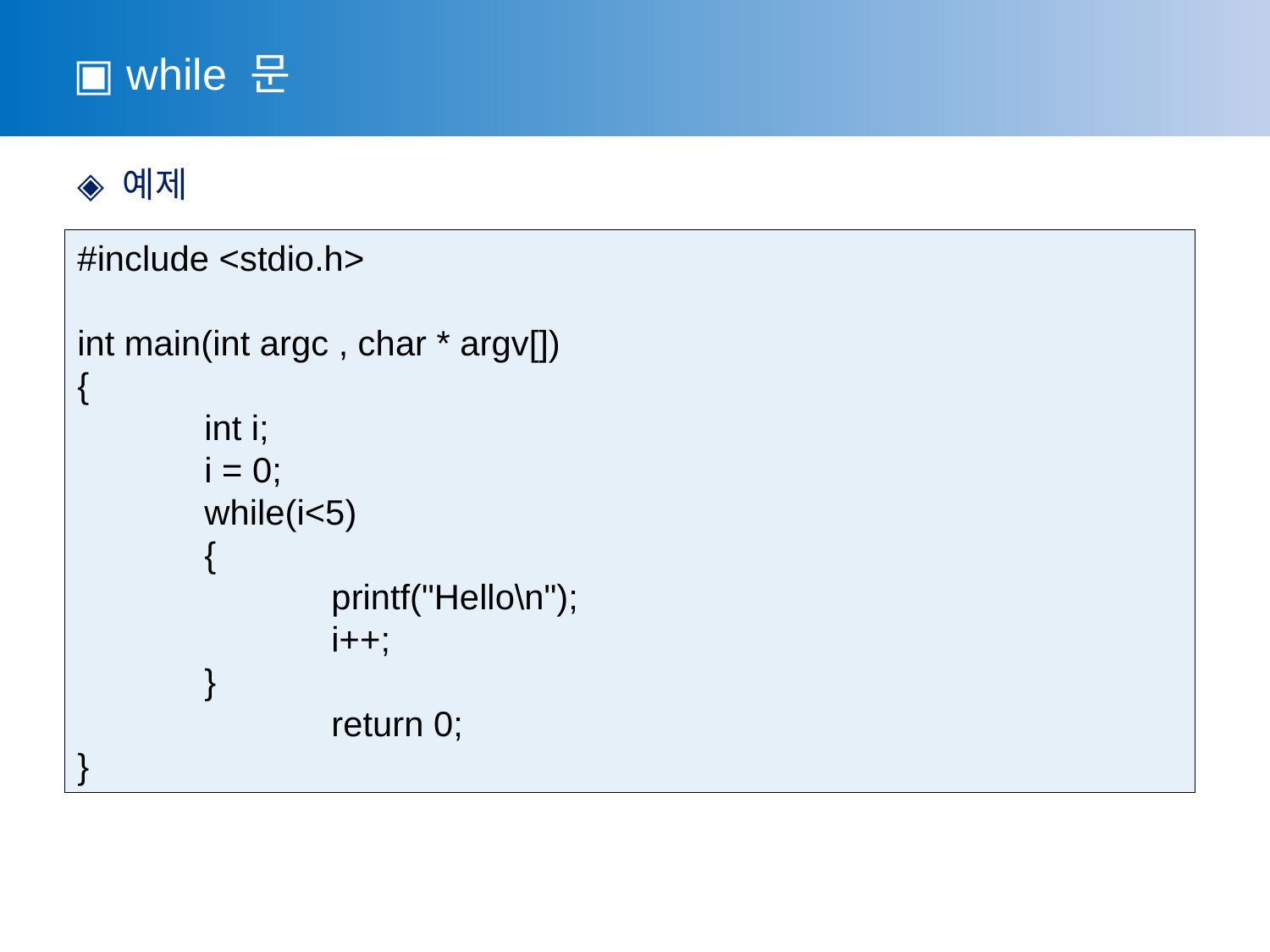

▣ while 문
 ◈ 예제
#include <stdio.h>

int main(int argc , char * argv[])
{
	int i;
	i = 0;
	while(i<5)
	{
		printf("Hello\n");
		i++;
	}
		return 0;
}